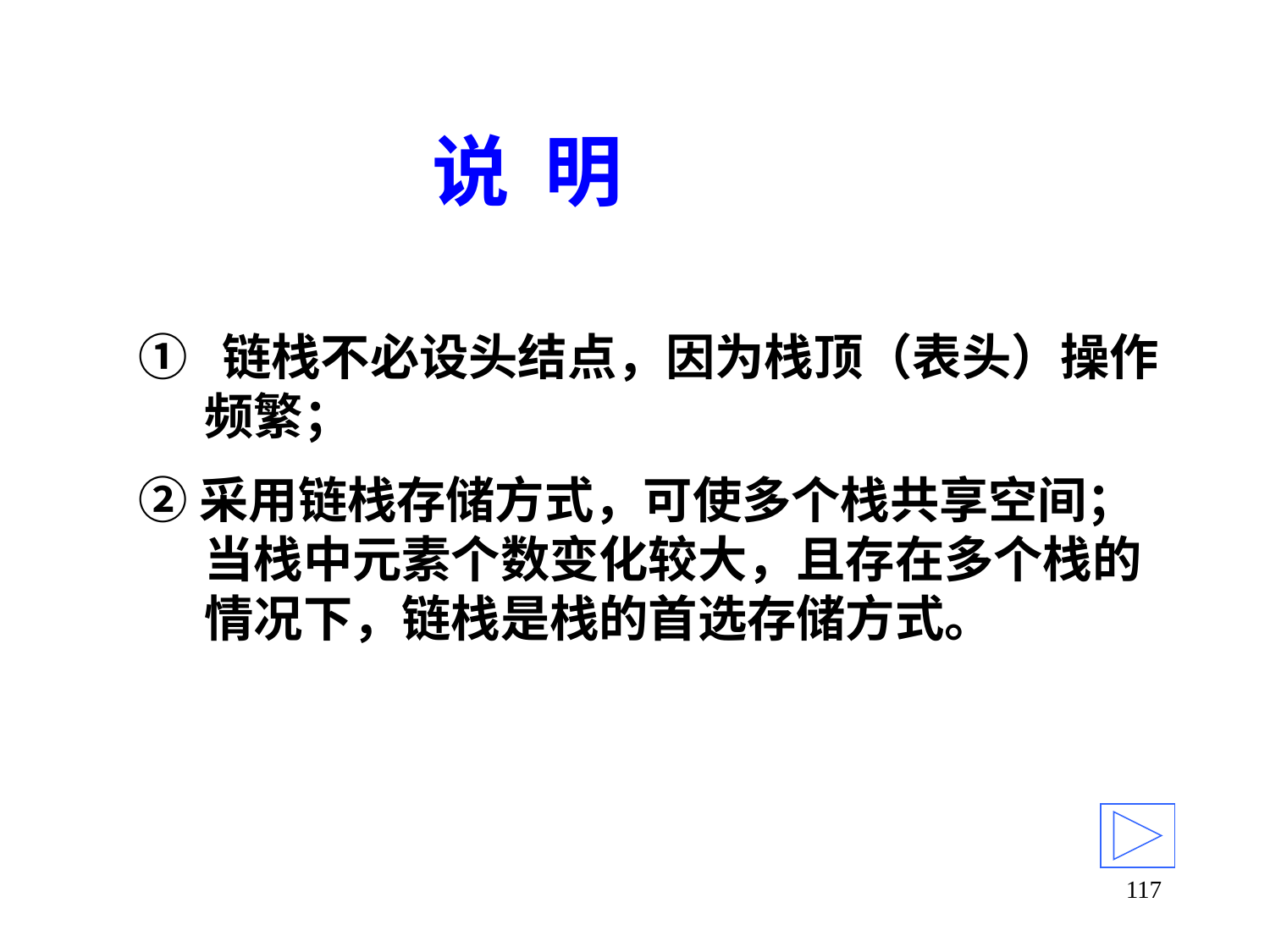

说  明
①  链栈不必设头结点，因为栈顶（表头）操作频繁；
②采用链栈存储方式，可使多个栈共享空间；当栈中元素个数变化较大，且存在多个栈的情况下，链栈是栈的首选存储方式。

117